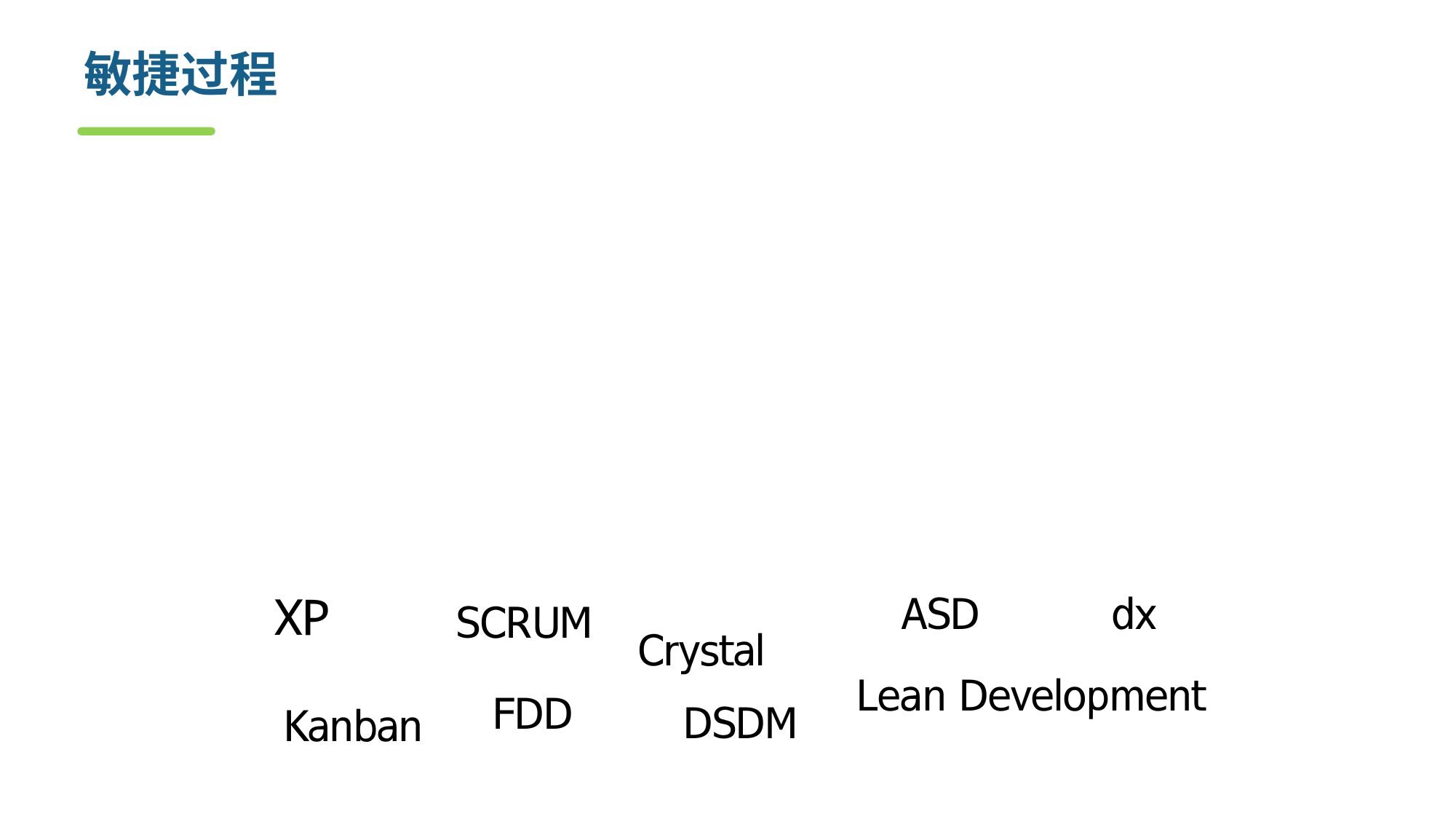

# 敏捷过程
敏捷过程很容易适应变化并迅速做出自我调整，在保证质量的前提下，实现企业效益的最大化。
敏捷过程在保证软件开发有成功产出的前提下，尽量减少开发过程中的活动和制品，Just enough
2001年2月，新方法的一些创始人在美国犹他州成立Agile 联盟 (www.agilealliance.org)
ASD          dx
XP
SCRUM
Crystal
Lean Development
FDD
DSDM
Kanban
26